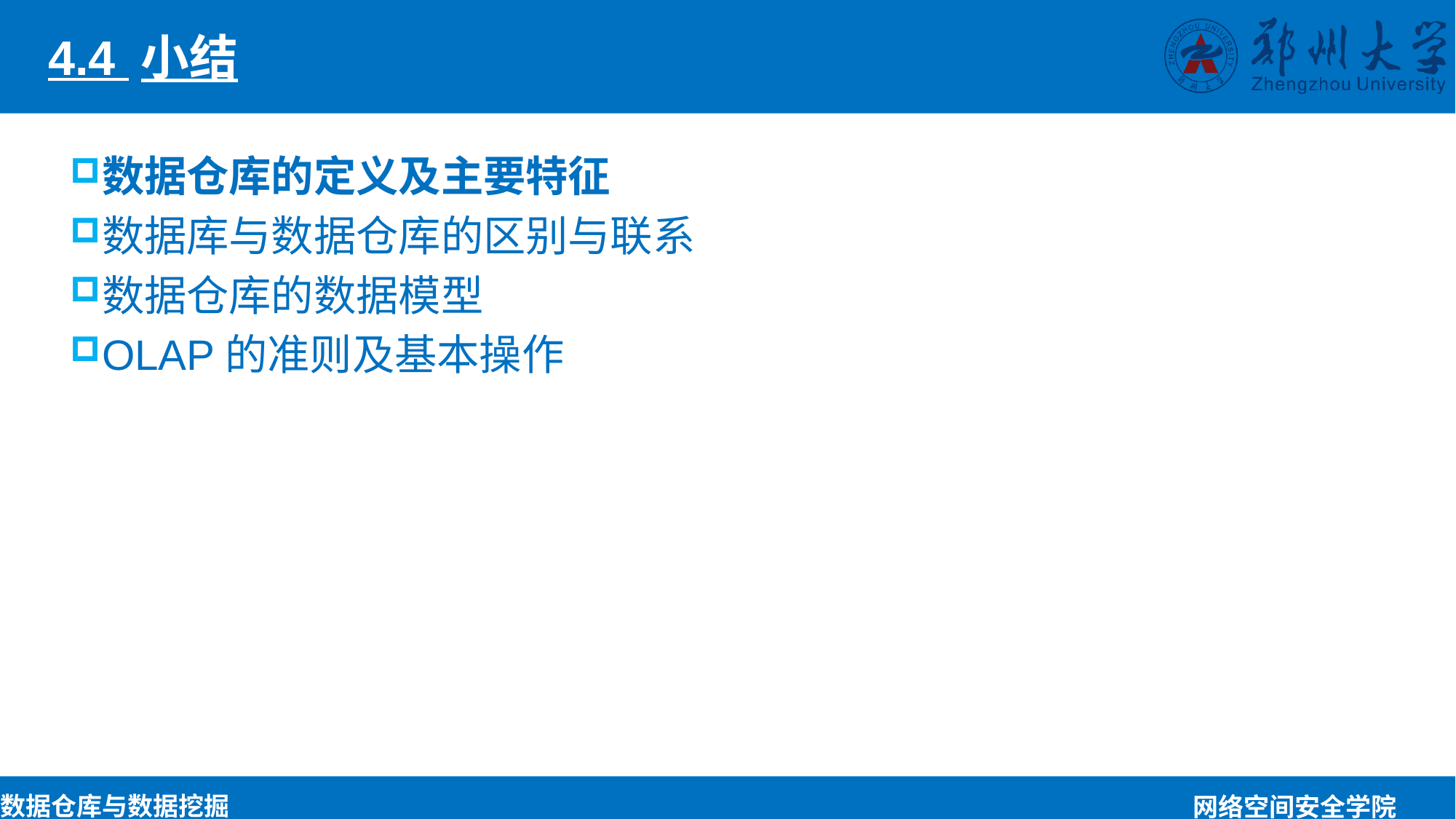

4.4 小结
数据仓库的定义及主要特征
数据库与数据仓库的区别与联系
数据仓库的数据模型
OLAP的准则及基本操作